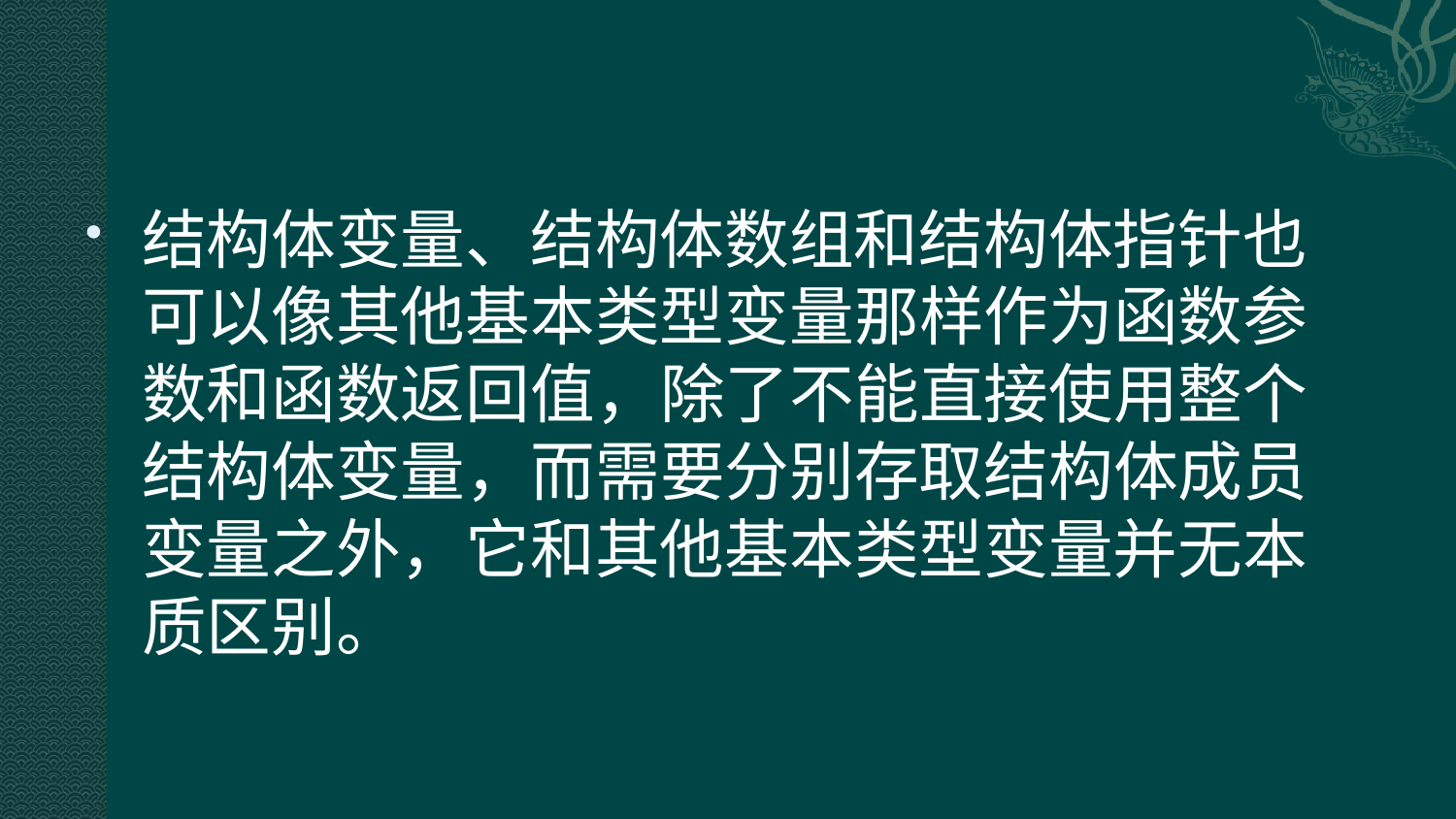

#
结构体变量、结构体数组和结构体指针也可以像其他基本类型变量那样作为函数参数和函数返回值，除了不能直接使用整个结构体变量，而需要分别存取结构体成员变量之外，它和其他基本类型变量并无本质区别。